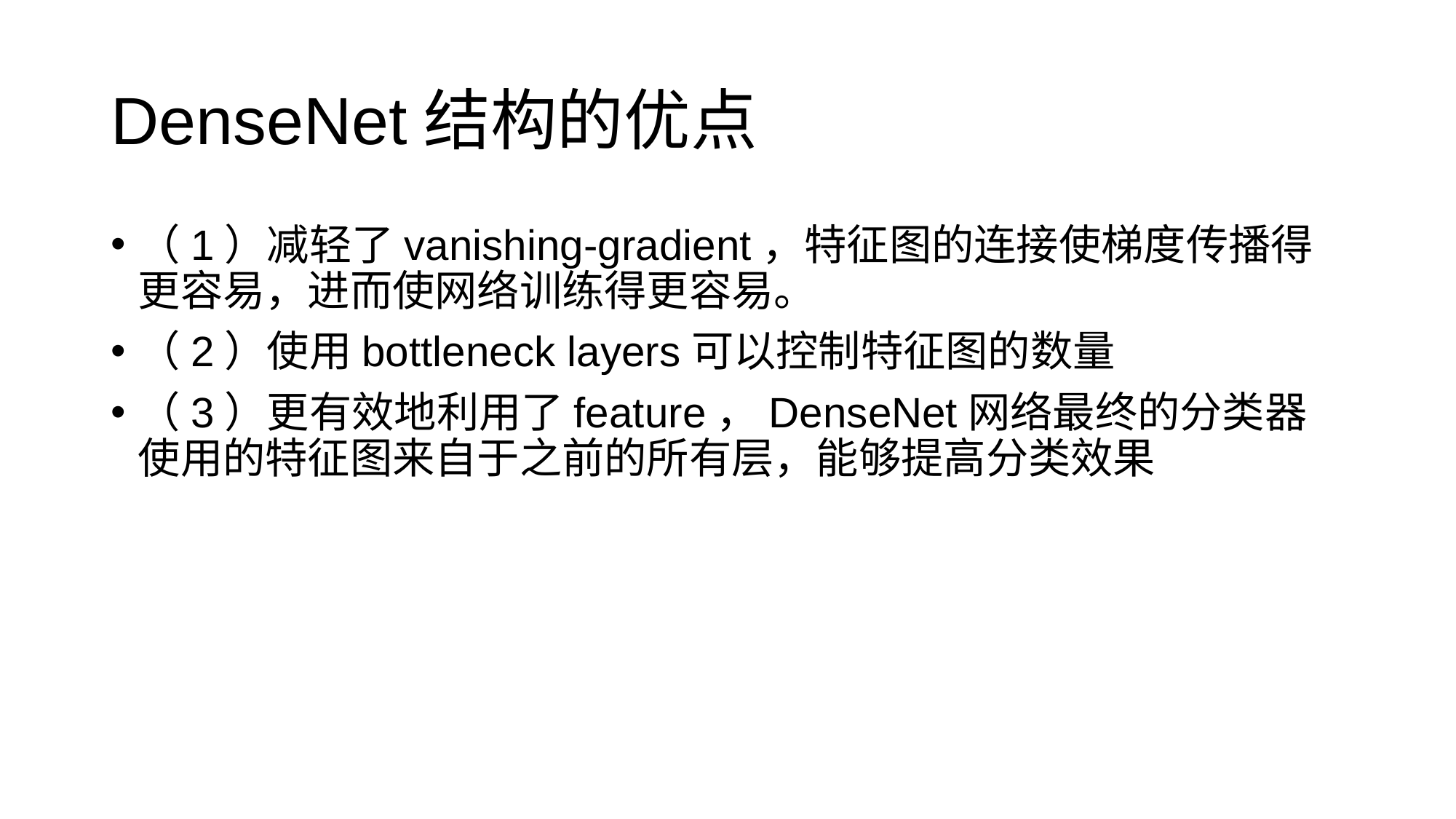

# DenseNet结构的优点
（1）减轻了vanishing-gradient，特征图的连接使梯度传播得更容易，进而使网络训练得更容易。
（2）使用bottleneck layers可以控制特征图的数量
（3）更有效地利用了feature，DenseNet网络最终的分类器使用的特征图来自于之前的所有层，能够提高分类效果